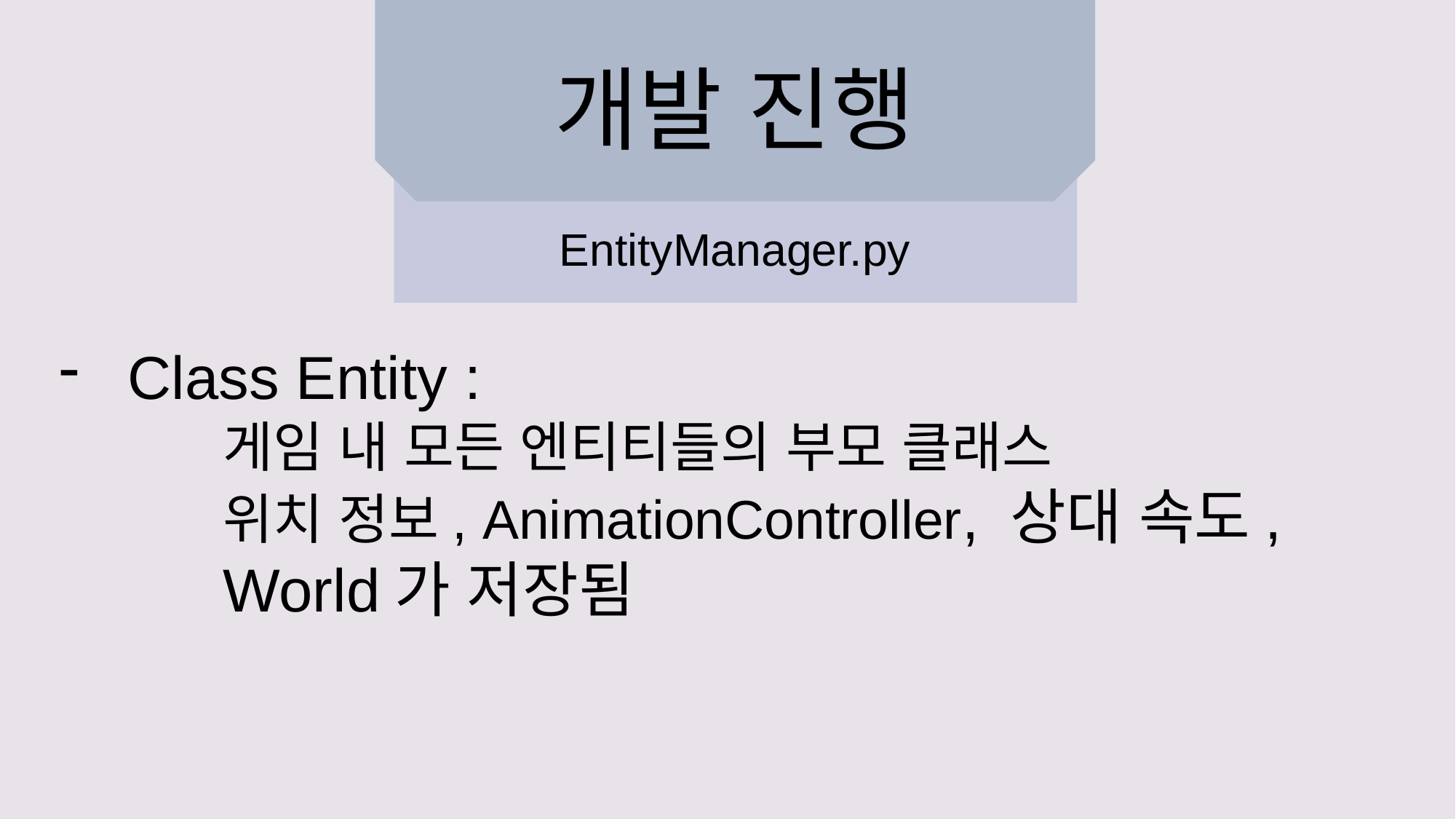

# 개발 진행

EntityManager.py
Class Entity :
	게임 내 모든 엔티티들의 부모 클래스
	위치 정보, AnimationController, 상대 속도,
	World가 저장됨